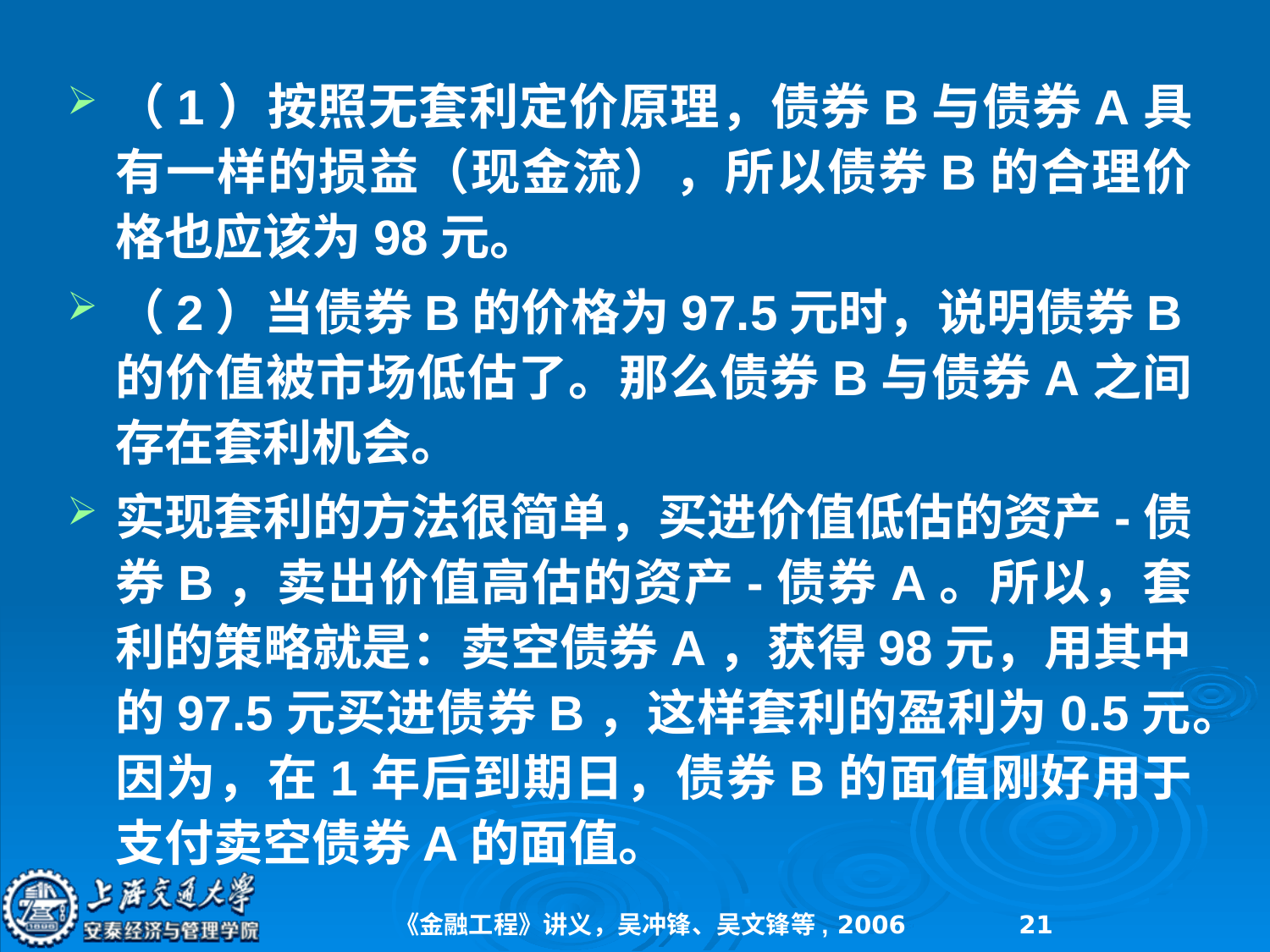

（1）按照无套利定价原理，债券B与债券A具有一样的损益（现金流），所以债券B的合理价格也应该为98元。
（2）当债券B的价格为97.5元时，说明债券B的价值被市场低估了。那么债券B与债券A之间存在套利机会。
实现套利的方法很简单，买进价值低估的资产-债券B，卖出价值高估的资产-债券A。所以，套利的策略就是：卖空债券A，获得98元，用其中的97.5元买进债券B，这样套利的盈利为0.5元。因为，在1年后到期日，债券B的面值刚好用于支付卖空债券A的面值。